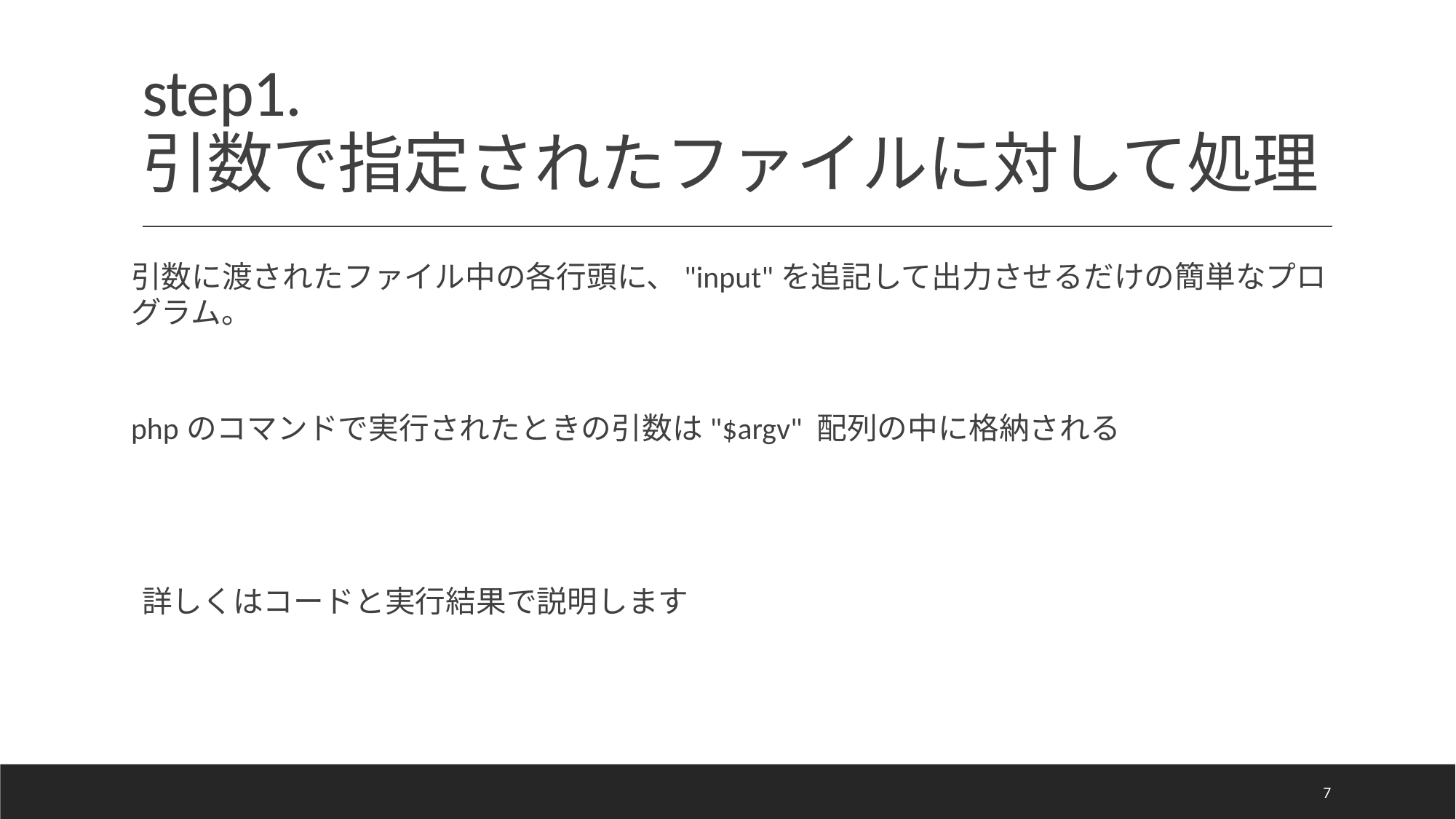

# step1. 引数で指定されたファイルに対して処理
引数に渡されたファイル中の各行頭に、"input"を追記して出力させるだけの簡単なプログラム。

phpのコマンドで実行されたときの引数は"$argv" 配列の中に格納される

詳しくはコードと実行結果で説明します

7